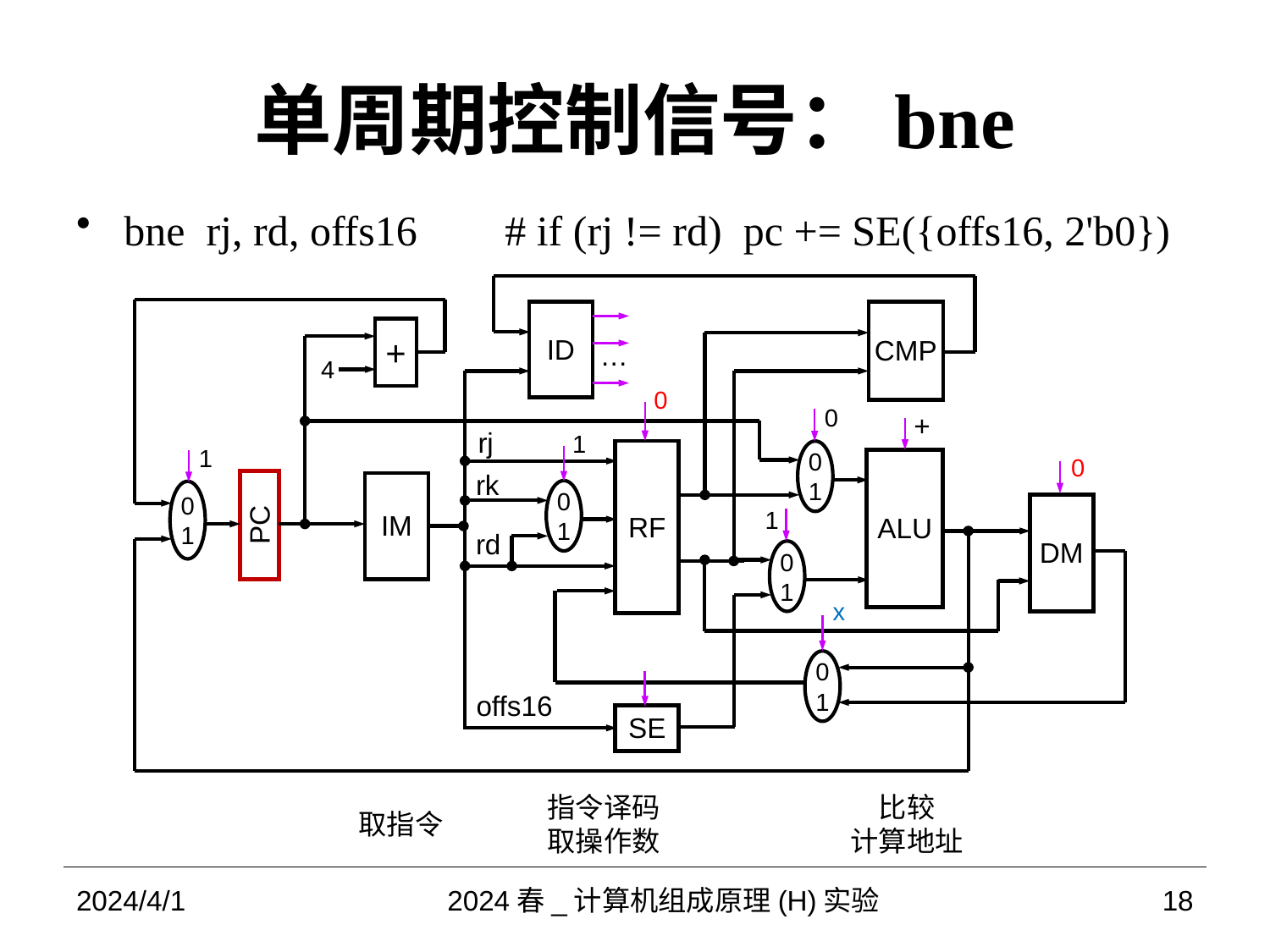

# 单周期控制信号：bne
bne  rj, rd, offs16	# if (rj != rd)  pc += SE({offs16, 2'b0})
ID
…
CMP
+
4
0
0
+
rj
1
0
1
RF
1
ALU
0
rk
PC
IM
0
1
0
1
DM
1
rd
0
1
x
0
1
offs16
SE
比较
计算地址
指令译码
取操作数
取指令
2024/4/1
2024春_计算机组成原理(H)实验
18